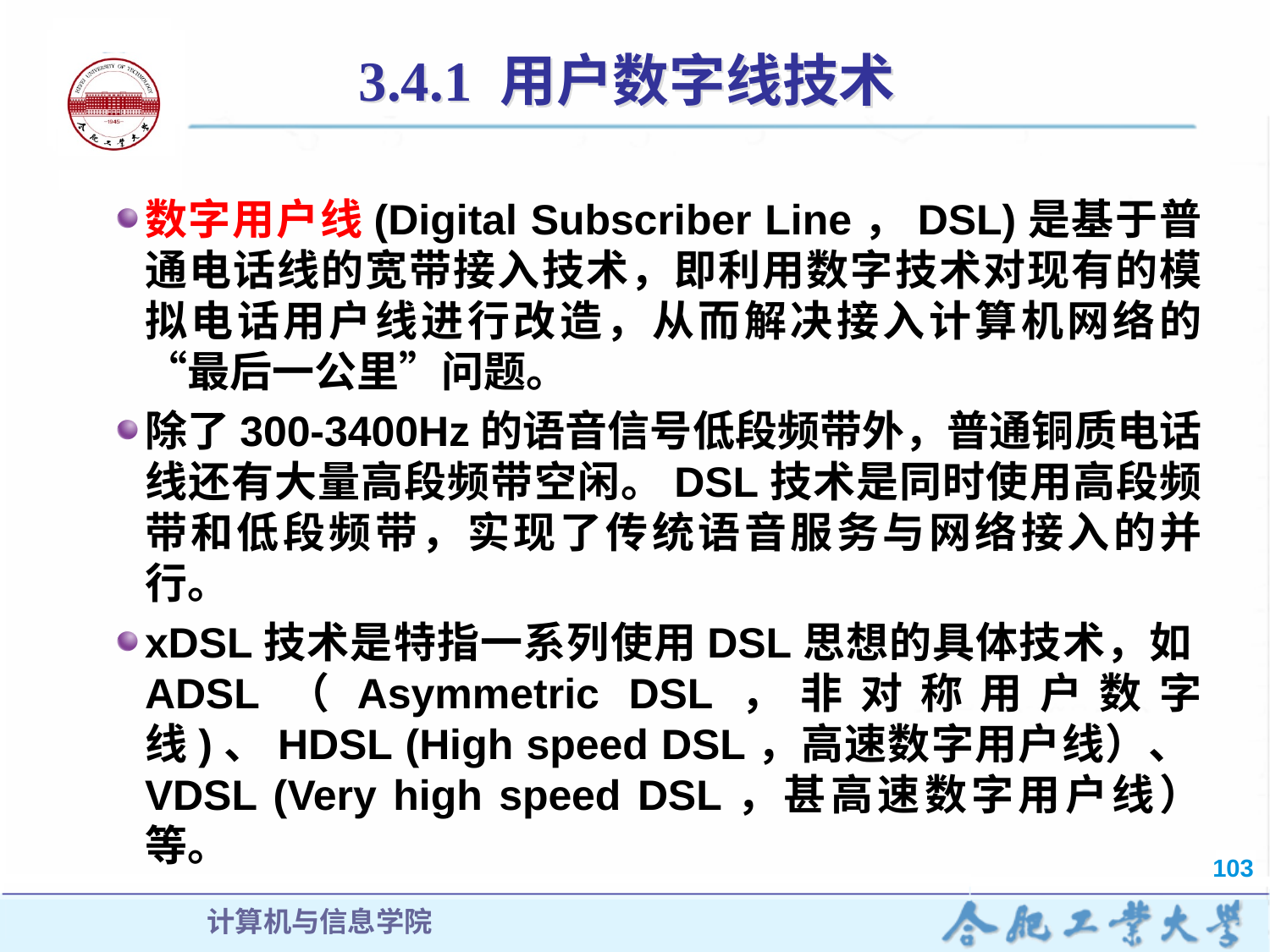

3.4.1 用户数字线技术
数字用户线(Digital Subscriber Line，DSL)是基于普通电话线的宽带接入技术，即利用数字技术对现有的模拟电话用户线进行改造，从而解决接入计算机网络的“最后一公里”问题。
除了300-3400Hz的语音信号低段频带外，普通铜质电话线还有大量高段频带空闲。DSL技术是同时使用高段频带和低段频带，实现了传统语音服务与网络接入的并行。
xDSL技术是特指一系列使用DSL思想的具体技术，如ADSL（Asymmetric DSL，非对称用户数字线)、HDSL (High speed DSL，高速数字用户线）、VDSL (Very high speed DSL，甚高速数字用户线）等。